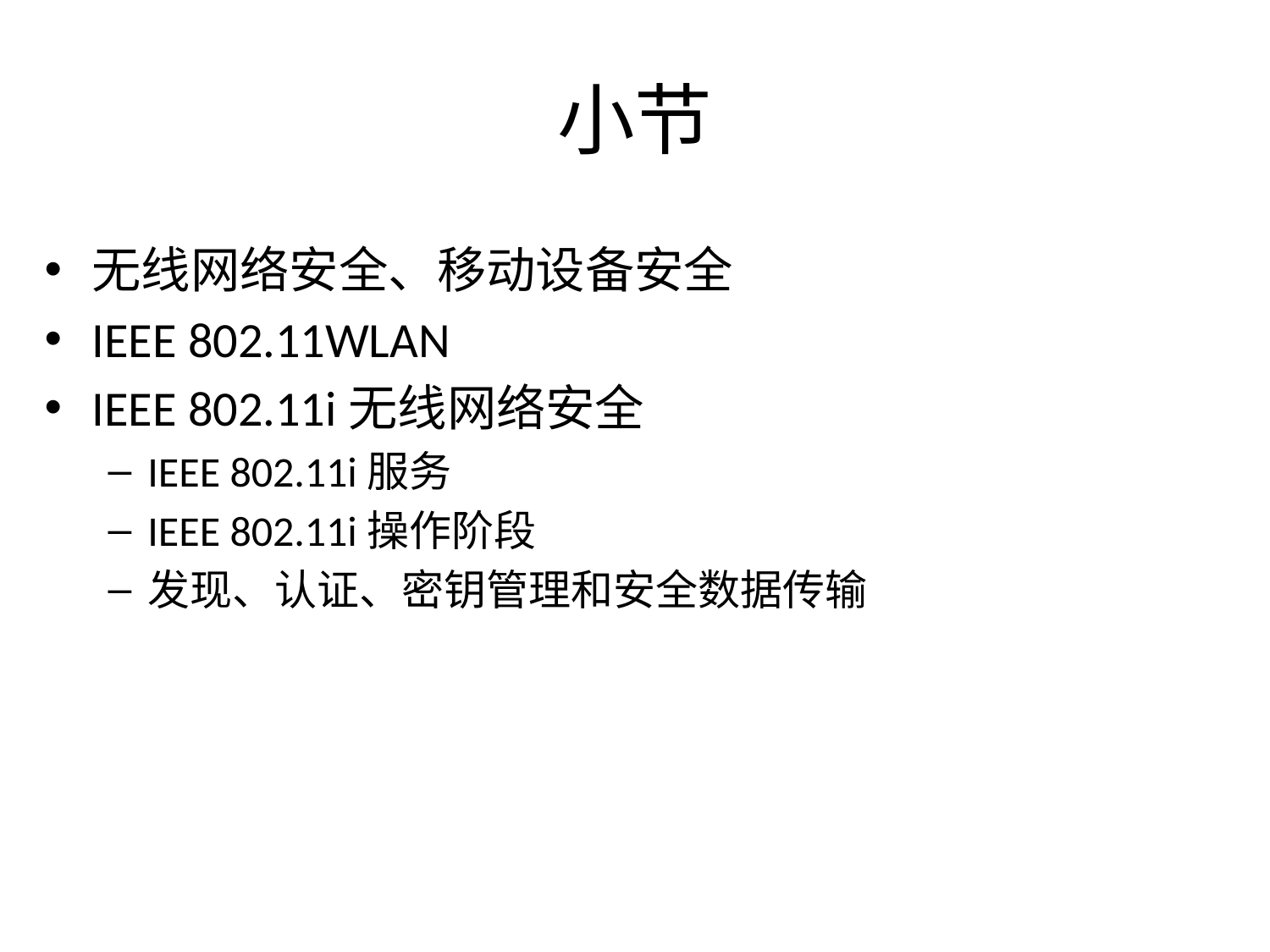

# 小节
无线网络安全、移动设备安全
IEEE 802.11WLAN
IEEE 802.11i无线网络安全
IEEE 802.11i服务
IEEE 802.11i操作阶段
发现、认证、密钥管理和安全数据传输